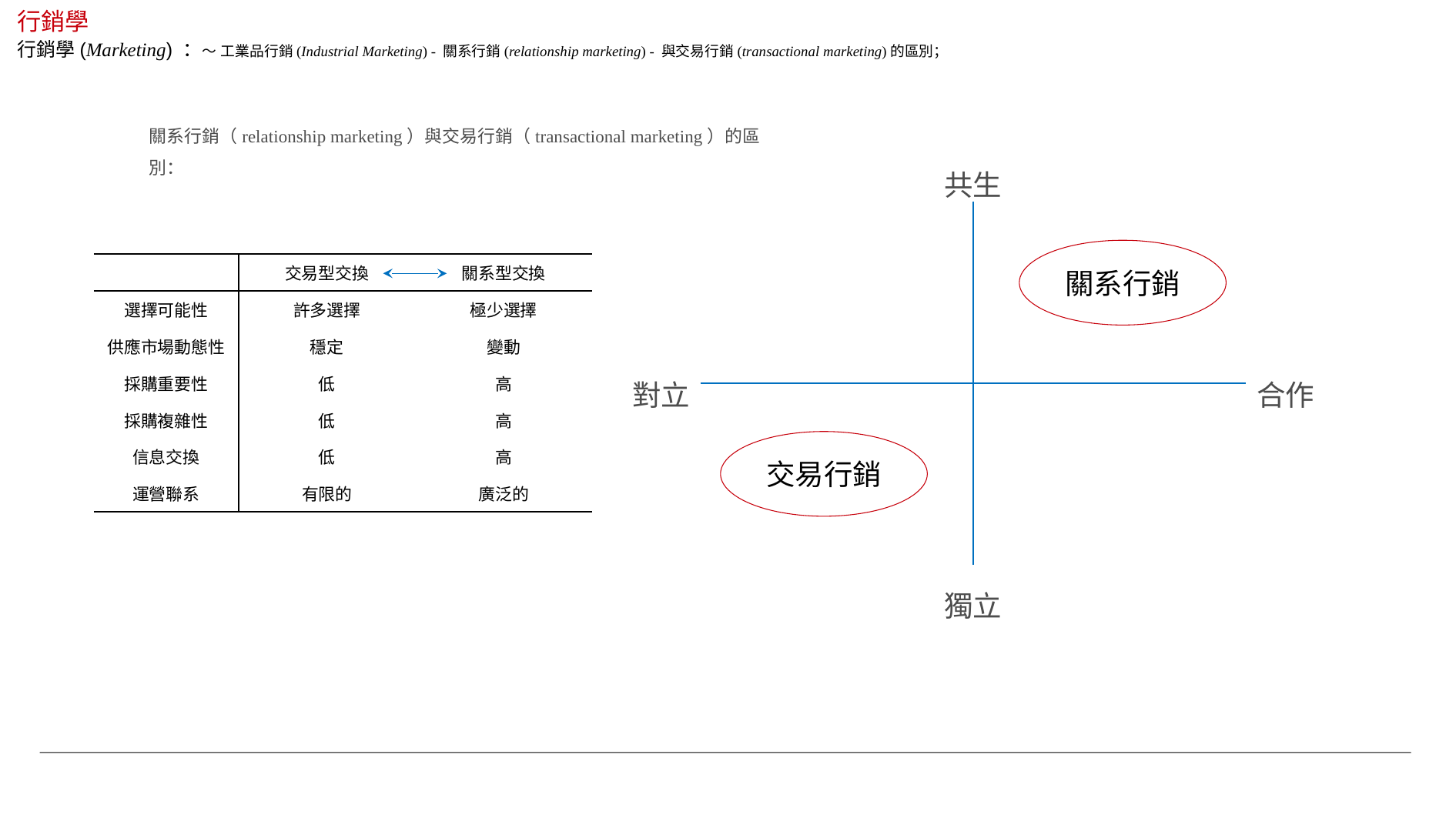

行銷學
行銷學(Marketing) ：～ 工業品行銷(Industrial Marketing) - 關系行銷(relationship marketing) - 與交易行銷(transactional marketing)的區別；
關系行銷（relationship marketing）與交易行銷（transactional marketing）的區別：
共生
關系行銷
|  | 交易型交換 | 關系型交換 |
| --- | --- | --- |
| 選擇可能性 | 許多選擇 | 極少選擇 |
| 供應市場動態性 | 穩定 | 變動 |
| 採購重要性 | 低 | 高 |
| 採購複雜性 | 低 | 高 |
| 信息交換 | 低 | 高 |
| 運營聯系 | 有限的 | 廣泛的 |
對立
合作
交易行銷
獨立